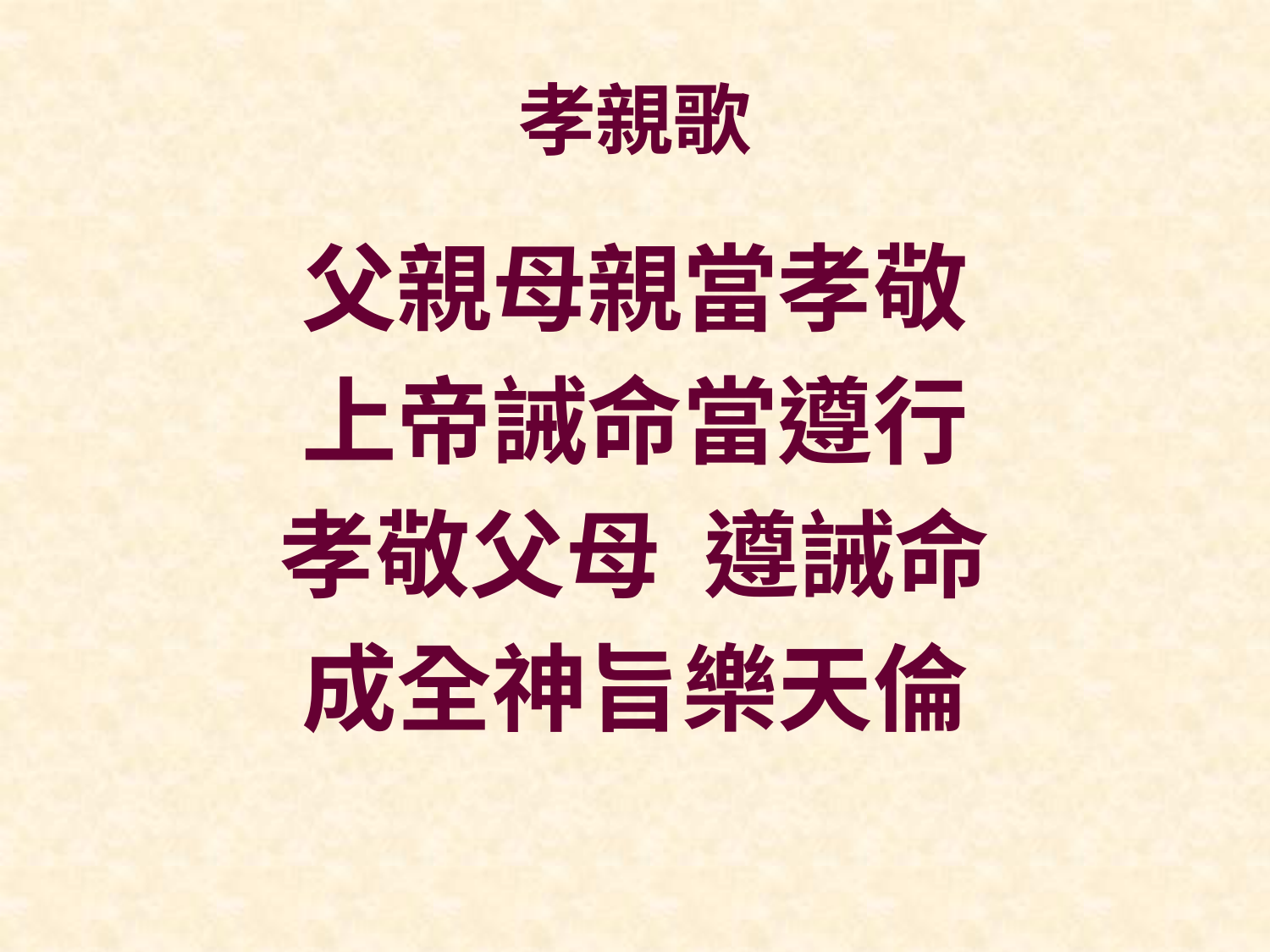

# 孝親歌
父親母親當孝敬
上帝誡命當遵行
孝敬父母  遵誡命
成全神旨樂天倫